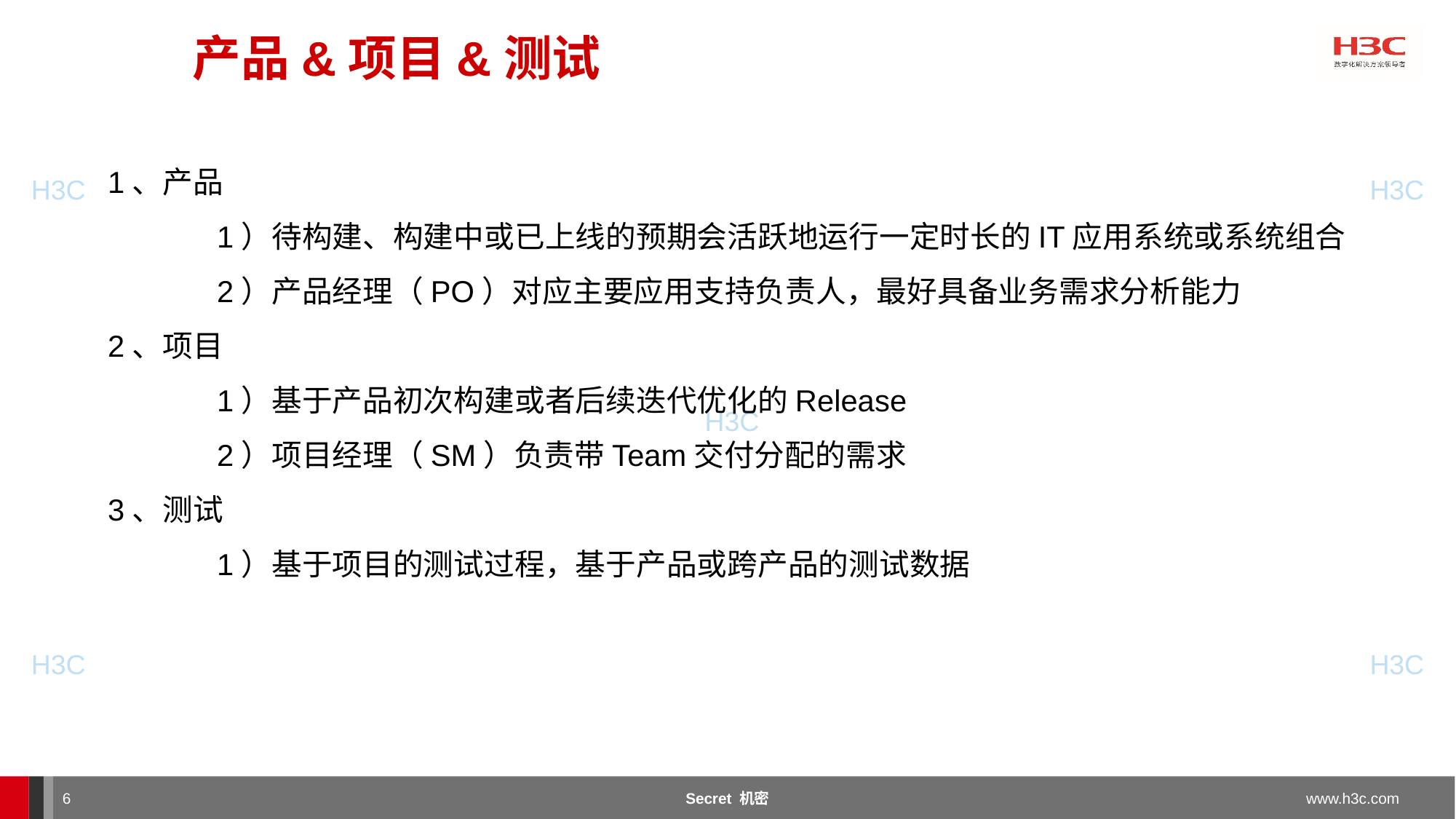

产品&项目&测试
1、产品
	1）待构建、构建中或已上线的预期会活跃地运行一定时长的IT应用系统或系统组合
	2）产品经理（PO）对应主要应用支持负责人，最好具备业务需求分析能力
2、项目
	1）基于产品初次构建或者后续迭代优化的Release
	2）项目经理（SM）负责带Team交付分配的需求
3、测试
	1）基于项目的测试过程，基于产品或跨产品的测试数据